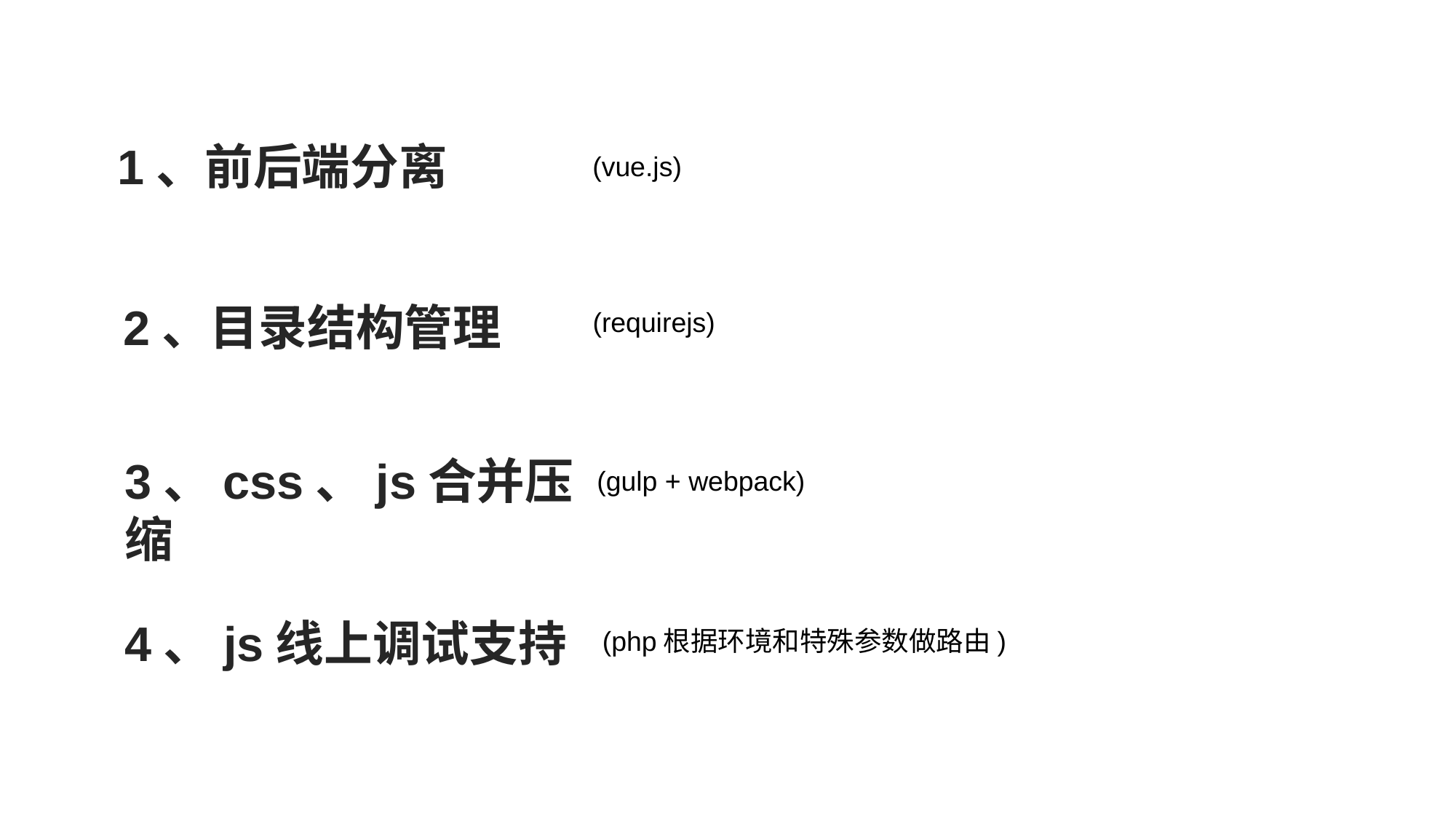

1、前后端分离
(vue.js)
2、目录结构管理
(requirejs)
3、css、js合并压缩
(gulp + webpack)
4、js线上调试支持
(php根据环境和特殊参数做路由)